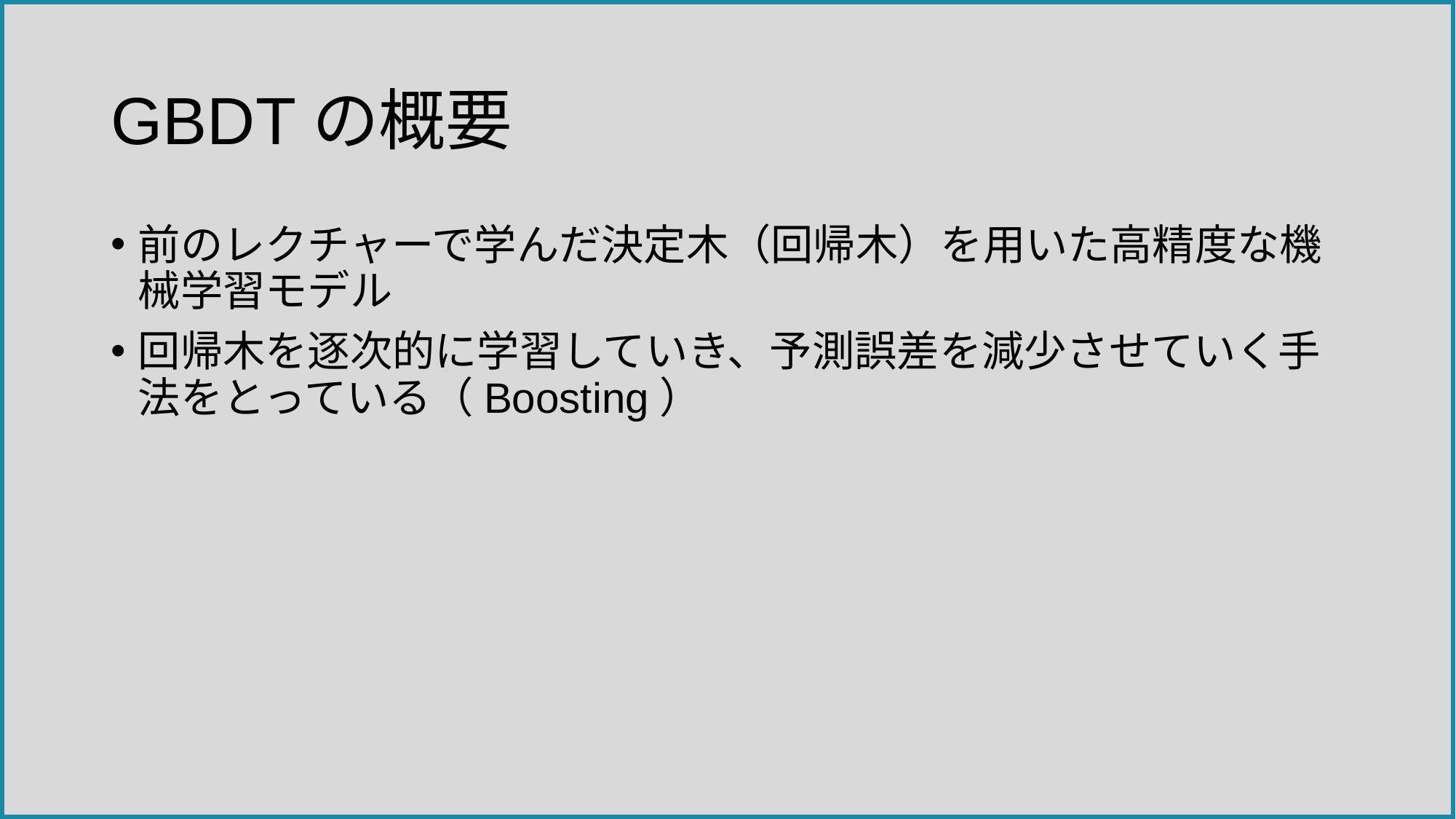

# GBDTの概要
前のレクチャーで学んだ決定木（回帰木）を用いた高精度な機械学習モデル
回帰木を逐次的に学習していき、予測誤差を減少させていく手法をとっている（Boosting）